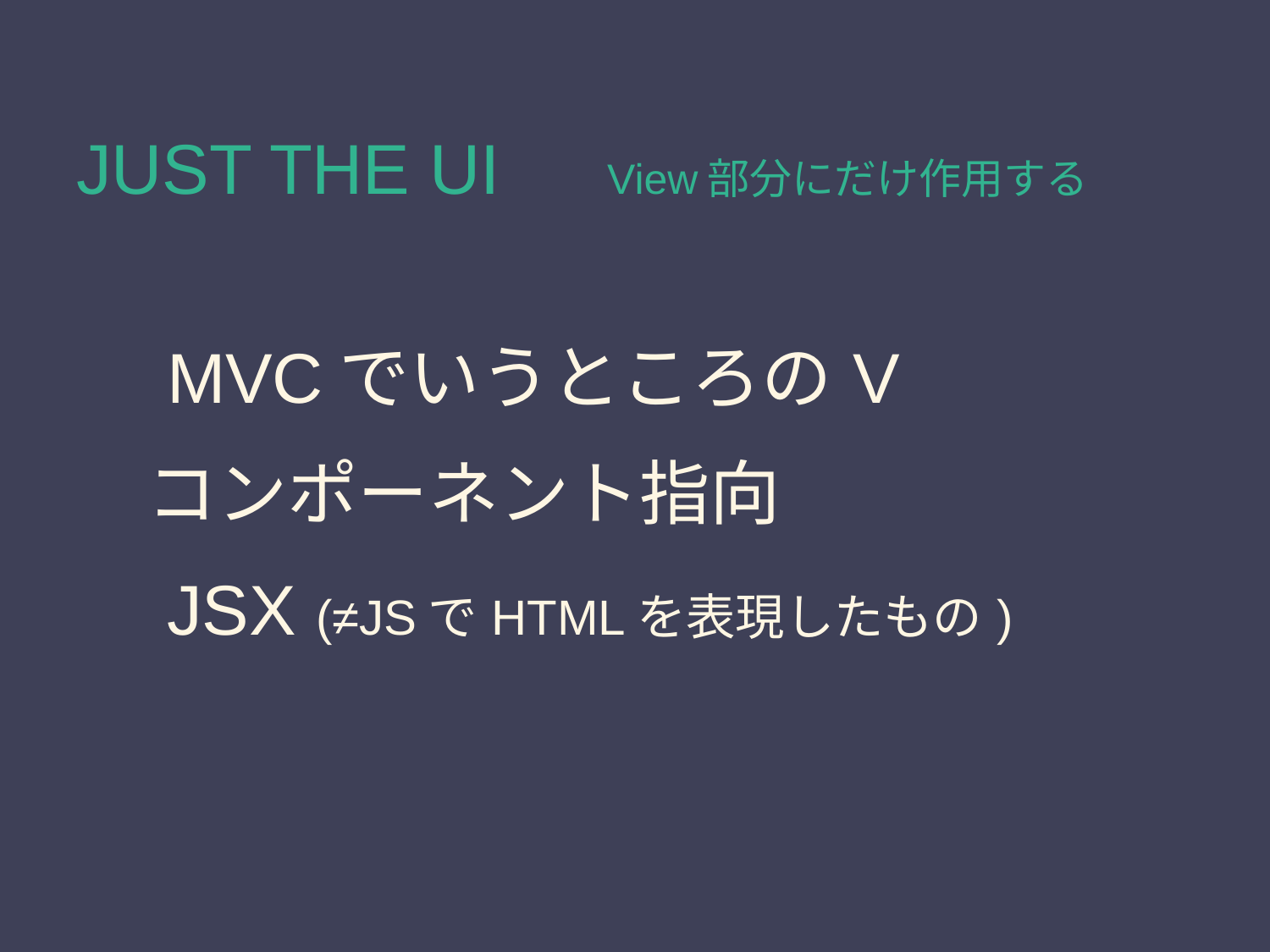

JUST THE UI　View部分にだけ作用する

　MVCでいうところのV
　コンポーネント指向
　JSX (≠JSでHTMLを表現したもの)